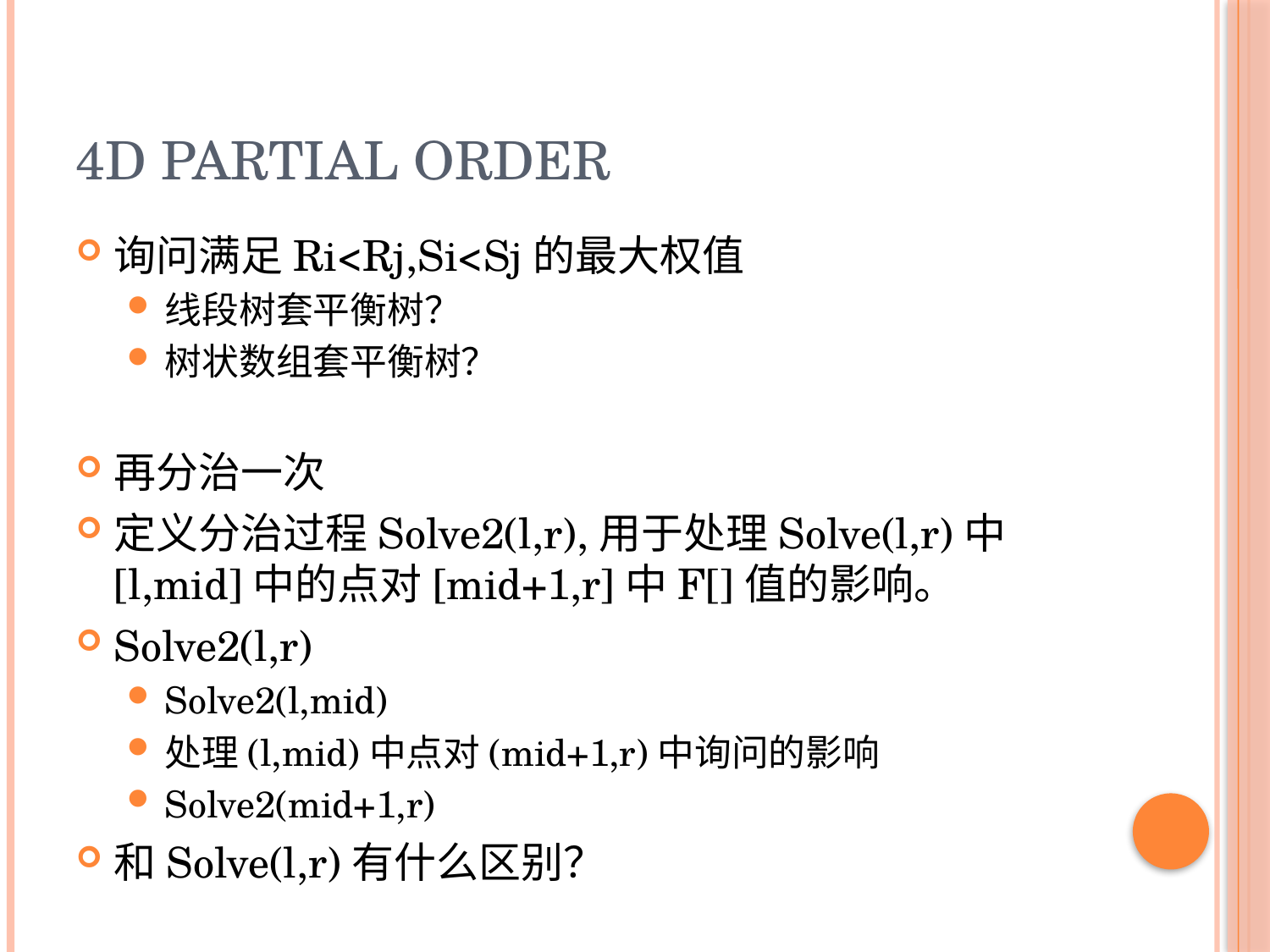

# 4D Partial Order
询问满足Ri<Rj,Si<Sj的最大权值
线段树套平衡树？
树状数组套平衡树？

再分治一次
定义分治过程Solve2(l,r),用于处理Solve(l,r)中[l,mid]中的点对[mid+1,r]中F[]值的影响。
Solve2(l,r)
Solve2(l,mid)
处理(l,mid)中点对(mid+1,r)中询问的影响
Solve2(mid+1,r)
和Solve(l,r)有什么区别？